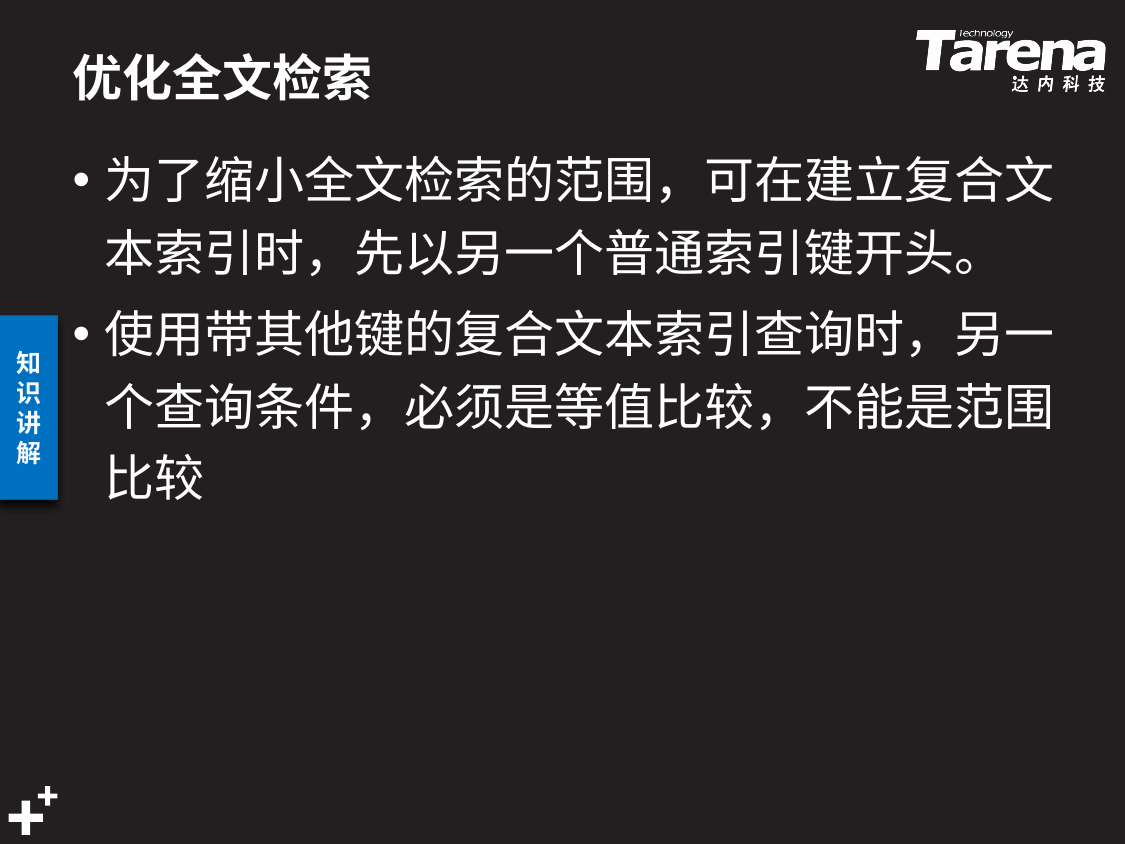

# 优化全文检索
为了缩小全文检索的范围，可在建立复合文本索引时，先以另一个普通索引键开头。
使用带其他键的复合文本索引查询时，另一个查询条件，必须是等值比较，不能是范围比较